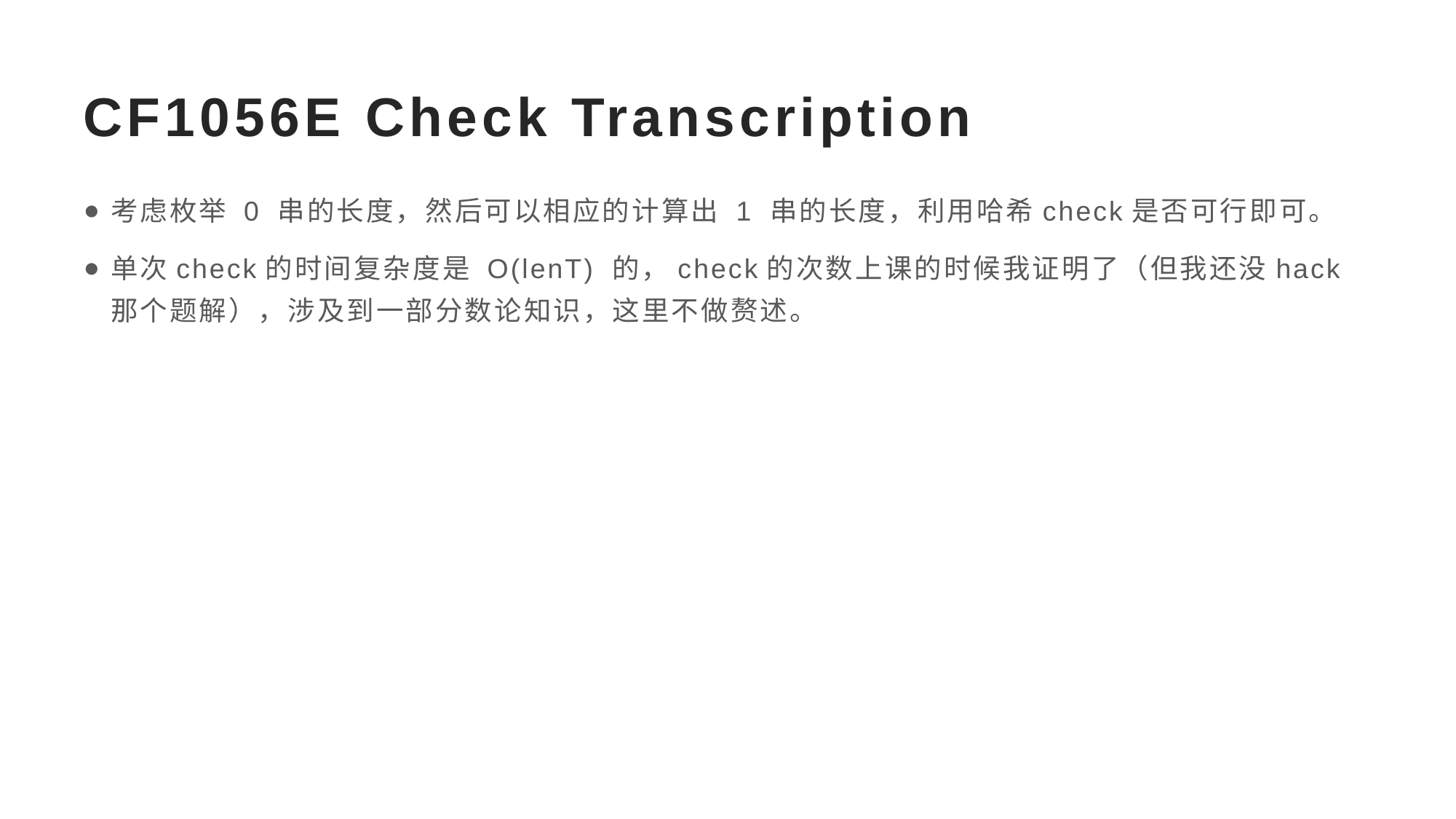

# CF1056E Check Transcription
考虑枚举 0 串的长度，然后可以相应的计算出 1 串的长度，利用哈希check是否可行即可。
单次check的时间复杂度是 O(lenT) 的，check的次数上课的时候我证明了（但我还没hack那个题解），涉及到一部分数论知识，这里不做赘述。